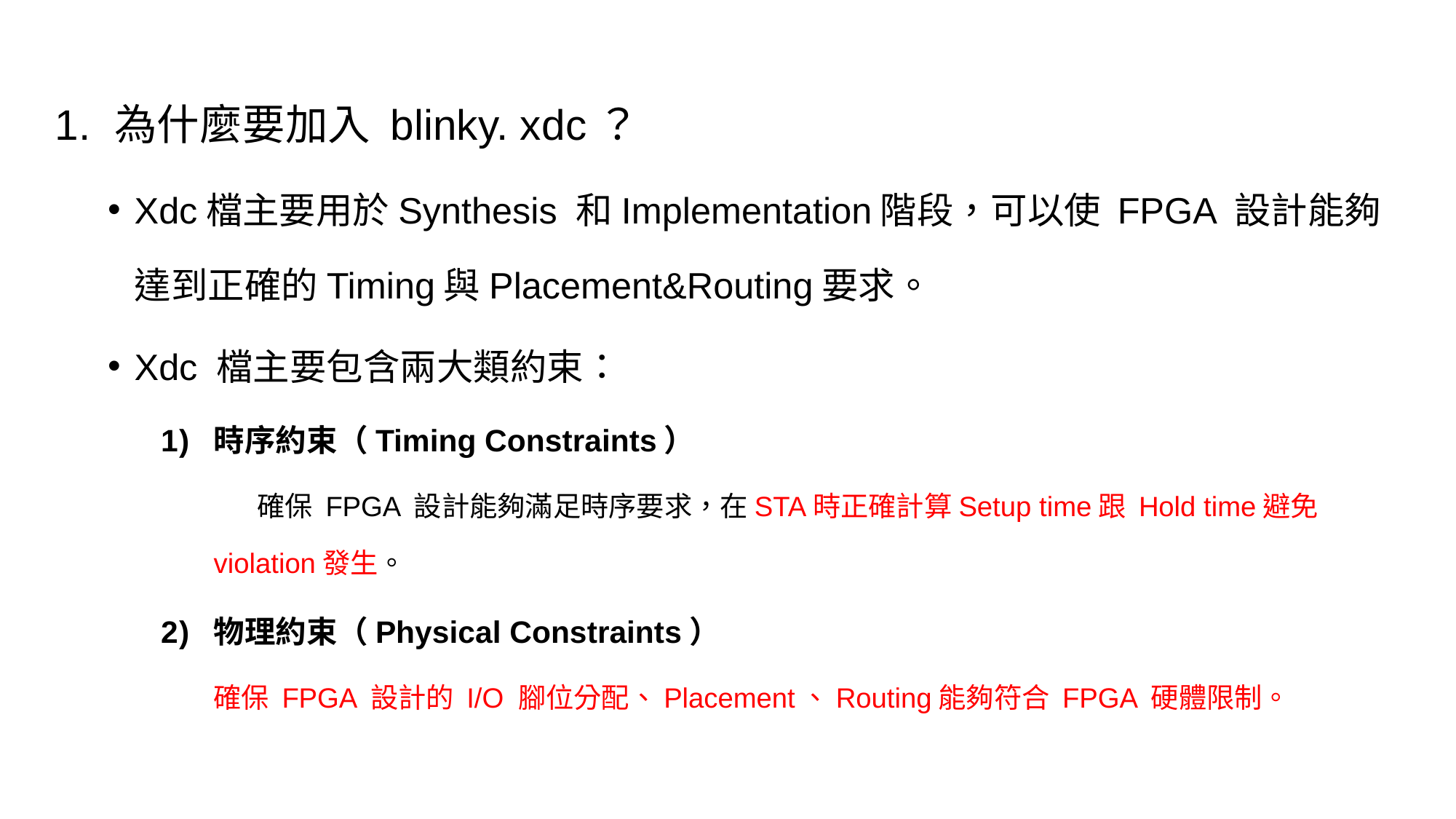

為什麼要加入 blinky. xdc？
Xdc檔主要用於Synthesis 和Implementation階段，可以使 FPGA 設計能夠達到正確的Timing與Placement&Routing要求。
Xdc 檔主要包含兩大類約束：
時序約束（Timing Constraints）
      確保 FPGA 設計能夠滿足時序要求，在STA時正確計算Setup time跟 Hold time避免violation發生。
物理約束（Physical Constraints）
	確保 FPGA 設計的 I/O 腳位分配、Placement、Routing能夠符合 FPGA 硬體限制。